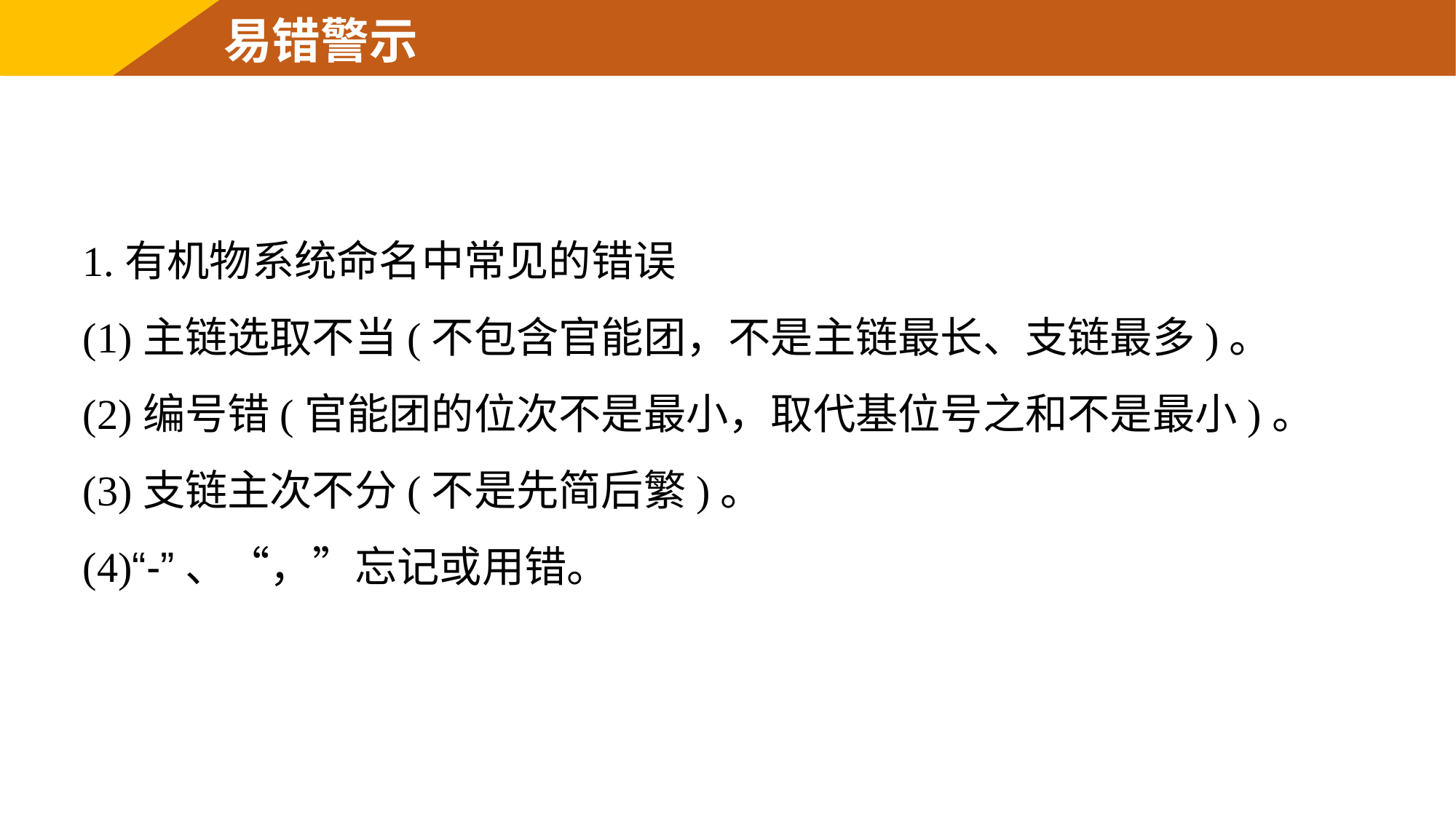

易错警示

1.有机物系统命名中常见的错误
(1)主链选取不当(不包含官能团，不是主链最长、支链最多)。
(2)编号错(官能团的位次不是最小，取代基位号之和不是最小)。
(3)支链主次不分(不是先简后繁)。
(4)“-­”、“，”忘记或用错。